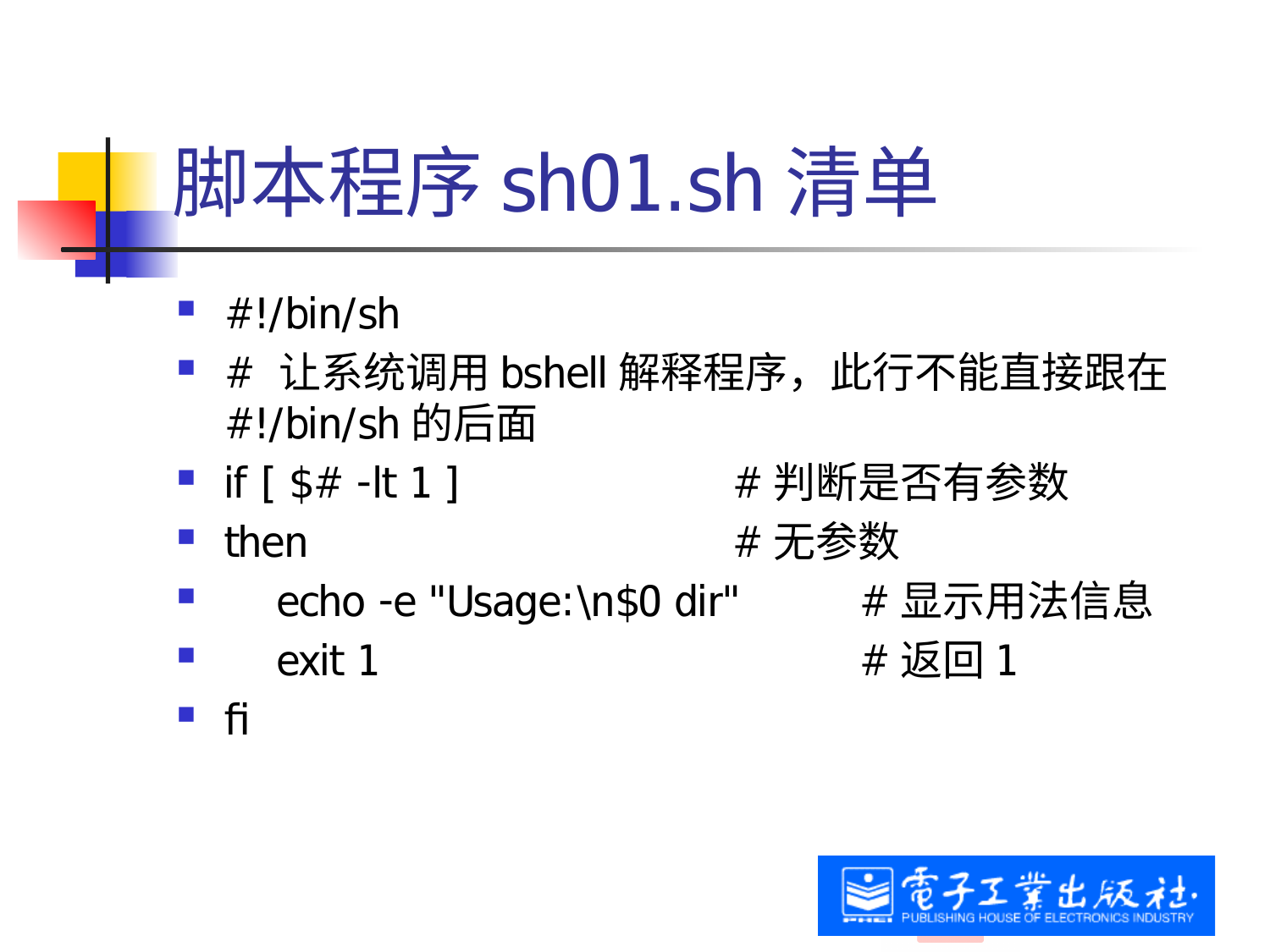

# 脚本程序sh01.sh清单
#!/bin/sh
# 让系统调用bshell解释程序，此行不能直接跟在#!/bin/sh的后面
if [ $# -lt 1 ] 			#判断是否有参数
then 				#无参数
    echo -e "Usage:\n$0 dir" 	#显示用法信息
    exit 1 				#返回1
fi